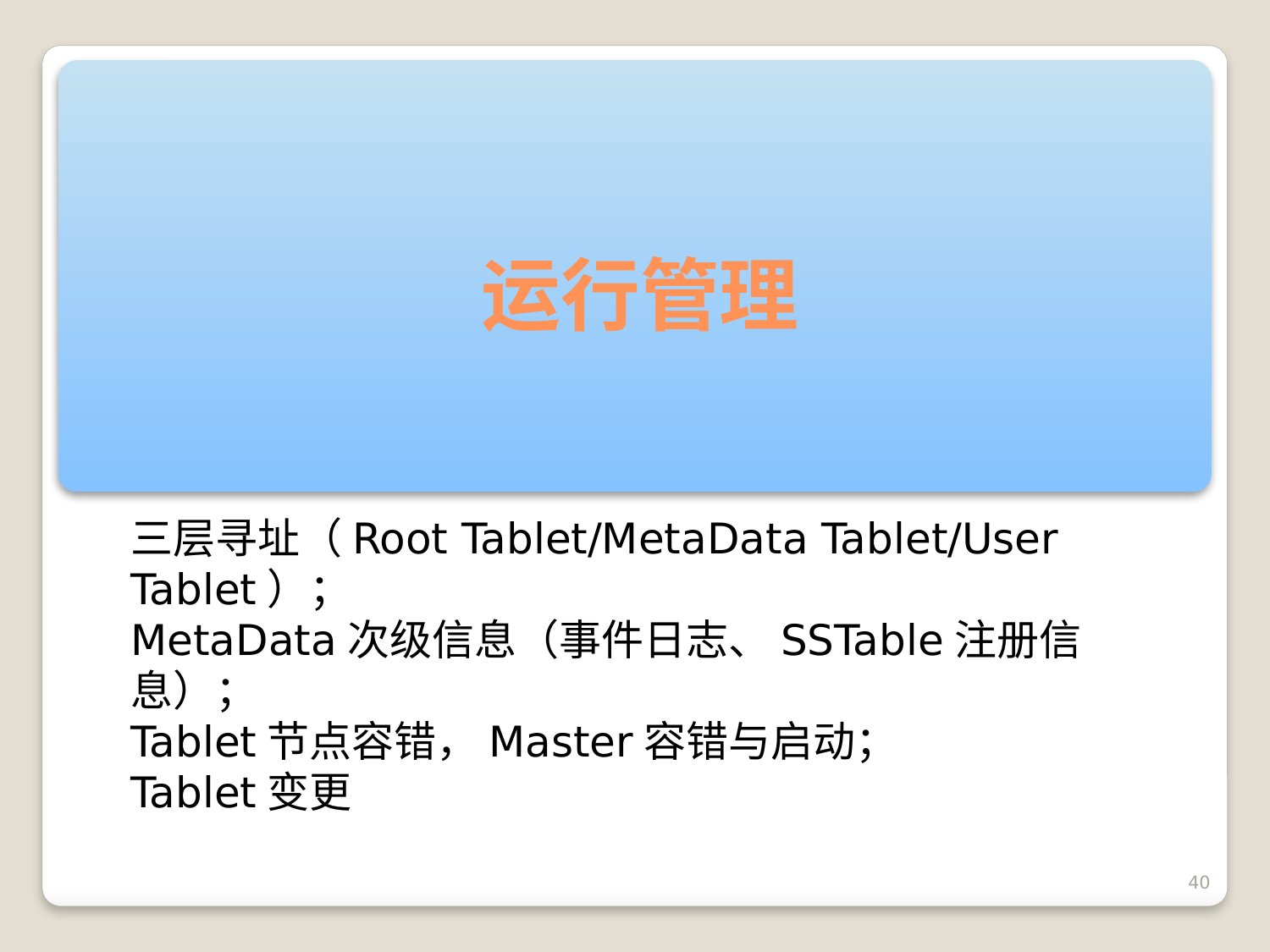

# 运行管理
三层寻址（Root Tablet/MetaData Tablet/User Tablet）；
MetaData次级信息（事件日志、SSTable注册信息）；
Tablet节点容错，Master容错与启动；
Tablet变更
40